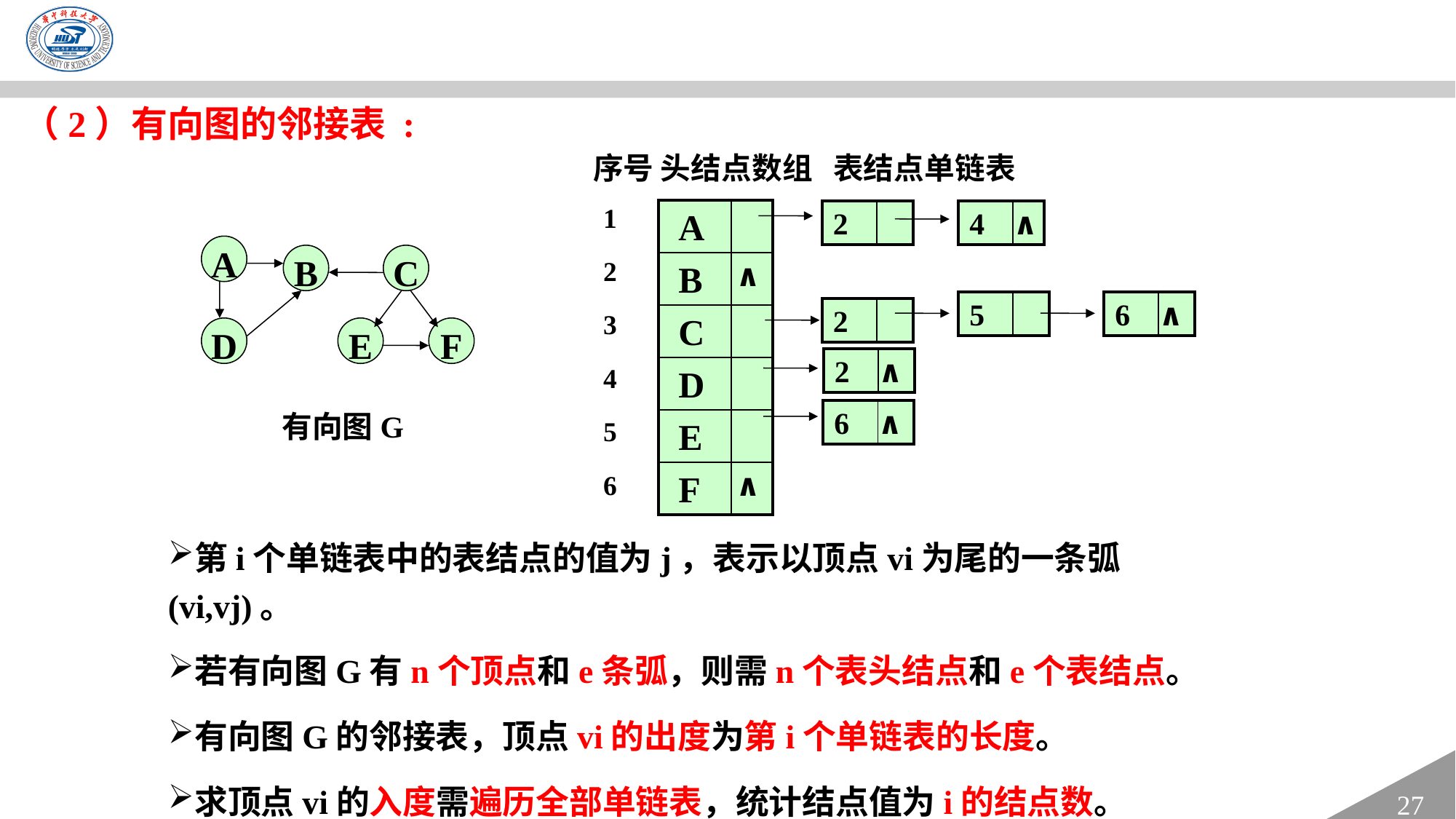

（2）有向图的邻接表 :
序号 头结点数组   表结点单链表
 1
 2
 3
 4
 5
 6
| A |  |
| --- | --- |
| B | ∧ |
| C |  |
| D |  |
| E |  |
| F | ∧ |
| 2 |  |
| --- | --- |
| 4 | ∧ |
| --- | --- |

A
B
C

| 5 |  |
| --- | --- |
| 6 | ∧ |
| --- | --- |
| 2 |  |
| --- | --- |

D
E
F

| 2 | ∧ |
| --- | --- |

有向图G
| 6 | ∧ |
| --- | --- |

第i个单链表中的表结点的值为j，表示以顶点vi为尾的一条弧(vi,vj)。
若有向图G有n个顶点和e条弧，则需n个表头结点和e个表结点。
有向图G的邻接表，顶点vi的出度为第i个单链表的长度。
求顶点vi的入度需遍历全部单链表，统计结点值为i的结点数。